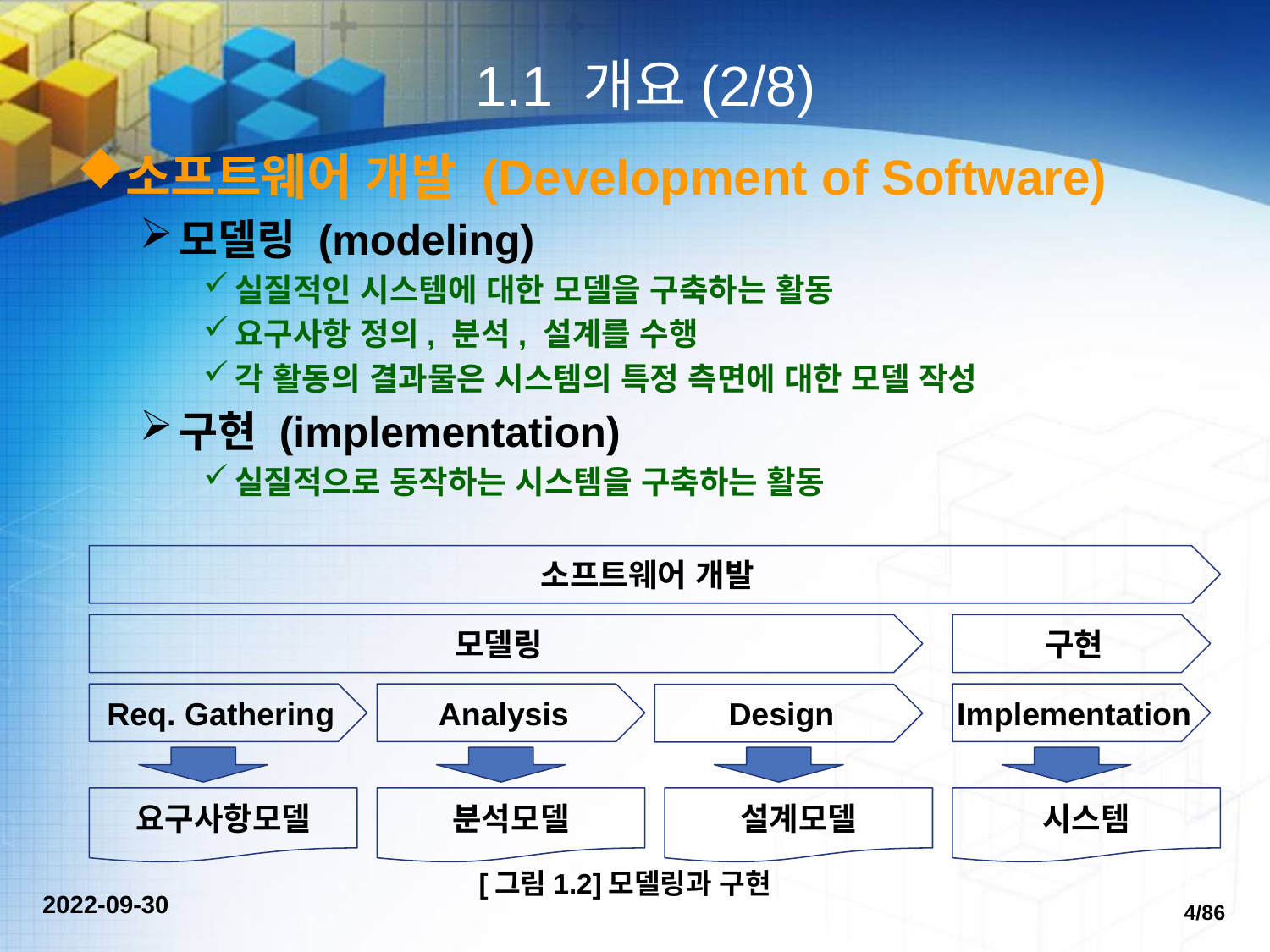

# 1.1 개요(2/8)
소프트웨어 개발 (Development of Software)
모델링 (modeling)
실질적인 시스템에 대한 모델을 구축하는 활동
요구사항 정의, 분석, 설계를 수행
각 활동의 결과물은 시스템의 특정 측면에 대한 모델 작성
구현 (implementation)
실질적으로 동작하는 시스템을 구축하는 활동

소프트웨어 개발
모델링
구현
Req. Gathering
Analysis
Implementation

요구사항모델
분석모델
설계모델
시스템
Design
[그림1.2]모델링과 구현
2022-09-30
4/86